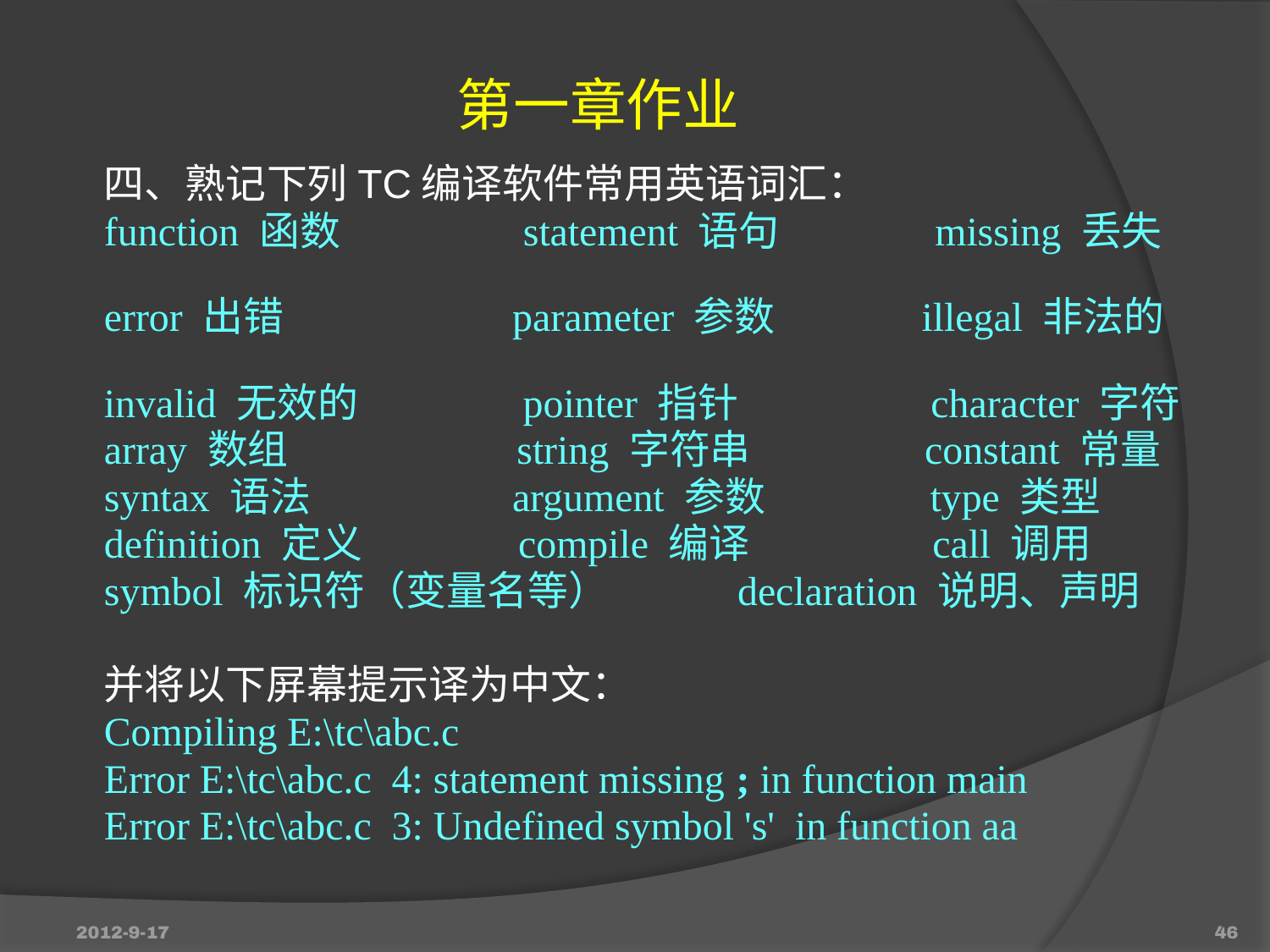

第一章作业
四、熟记下列TC编译软件常用英语词汇：
function 函数                   statement 语句                missing 丢失
error 出错                        parameter 参数               illegal 非法的
invalid 无效的                 pointer 指针                    character 字符
array 数组                        string 字符串                  constant 常量
syntax 语法                     argument 参数                 type 类型
definition 定义                compile 编译                   call 调用
symbol 标识符（变量名等）             declaration 说明、声明

并将以下屏幕提示译为中文：
Compiling E:\tc\abc.c
Error E:\tc\abc.c  4: statement missing ; in function main
Error E:\tc\abc.c  3: Undefined symbol 's'  in function aa

2012-9-17
46